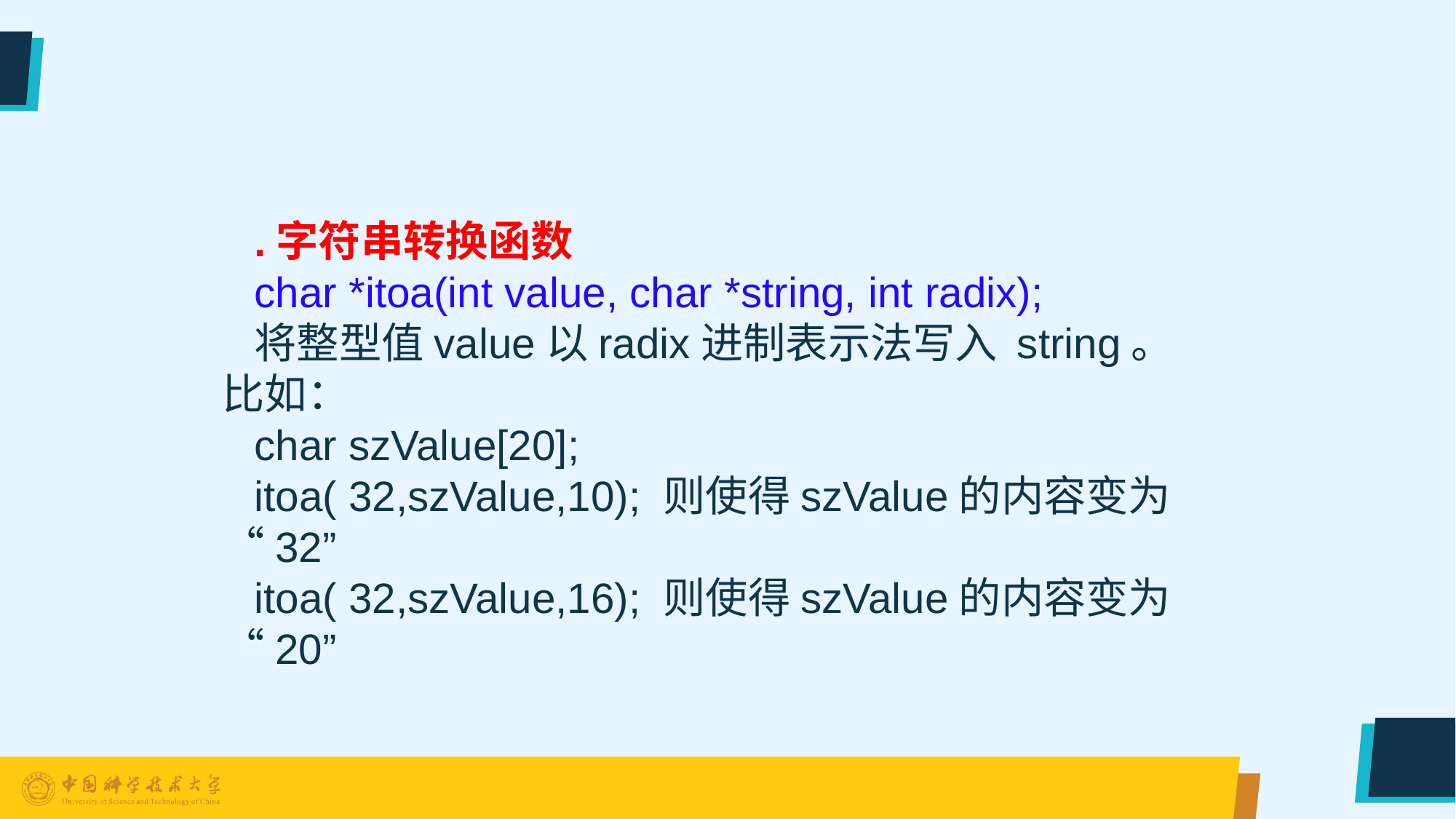

.字符串转换函数
char *itoa(int value, char *string, int radix);
将整型值value以radix进制表示法写入 string。比如：
char szValue[20];
itoa( 32,szValue,10); 则使得szValue的内容变为 “32”
itoa( 32,szValue,16); 则使得szValue的内容变为 “20”